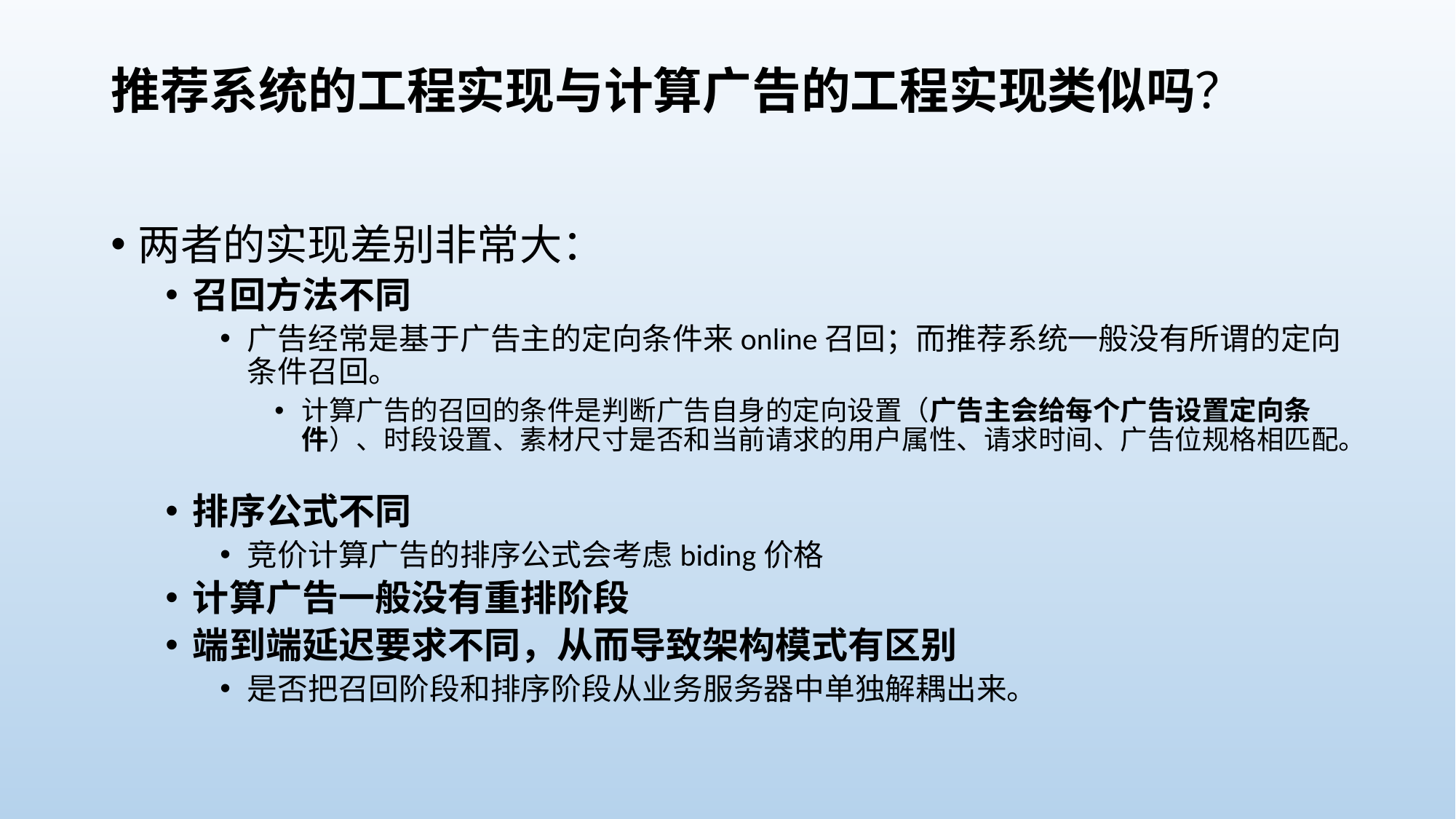

# 推荐系统的工程实现与计算广告的工程实现类似吗？
两者的实现差别非常大：
召回方法不同
广告经常是基于广告主的定向条件来online召回；而推荐系统一般没有所谓的定向条件召回。
计算广告的召回的条件是判断广告自身的定向设置（广告主会给每个广告设置定向条件）、时段设置、素材尺寸是否和当前请求的用户属性、请求时间、广告位规格相匹配。
排序公式不同
竞价计算广告的排序公式会考虑biding价格
计算广告一般没有重排阶段
端到端延迟要求不同，从而导致架构模式有区别
是否把召回阶段和排序阶段从业务服务器中单独解耦出来。